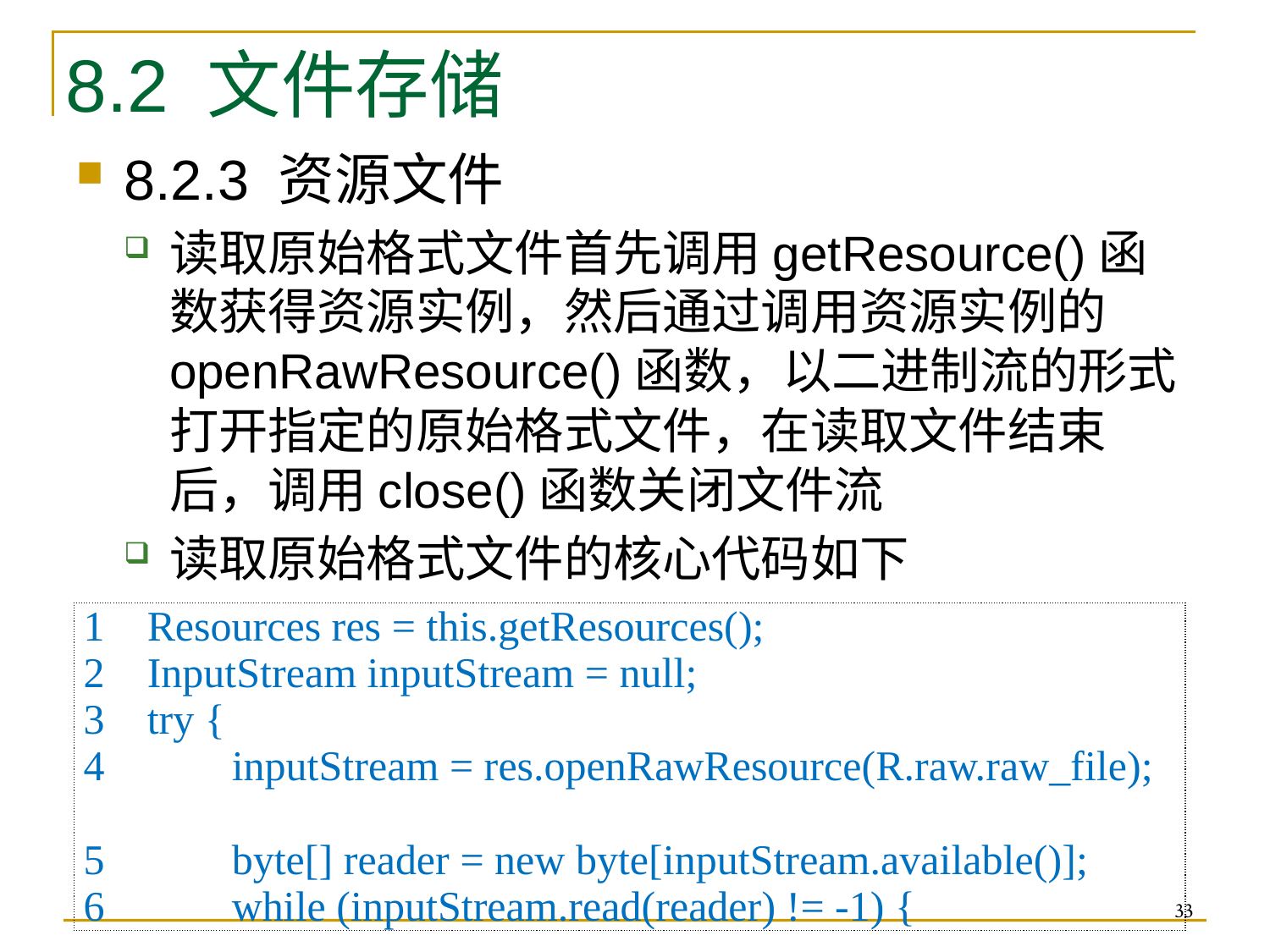

# 8.2 文件存储
8.2.3 资源文件
读取原始格式文件首先调用getResource()函数获得资源实例，然后通过调用资源实例的openRawResource()函数，以二进制流的形式打开指定的原始格式文件，在读取文件结束后，调用close()函数关闭文件流
读取原始格式文件的核心代码如下
| 1 Resources res = this.getResources(); 2 InputStream inputStream = null; 3 try { 4 inputStream = res.openRawResource(R.raw.raw\_file); 5 byte[] reader = new byte[inputStream.available()]; 6 while (inputStream.read(reader) != -1) { |
| --- |
33